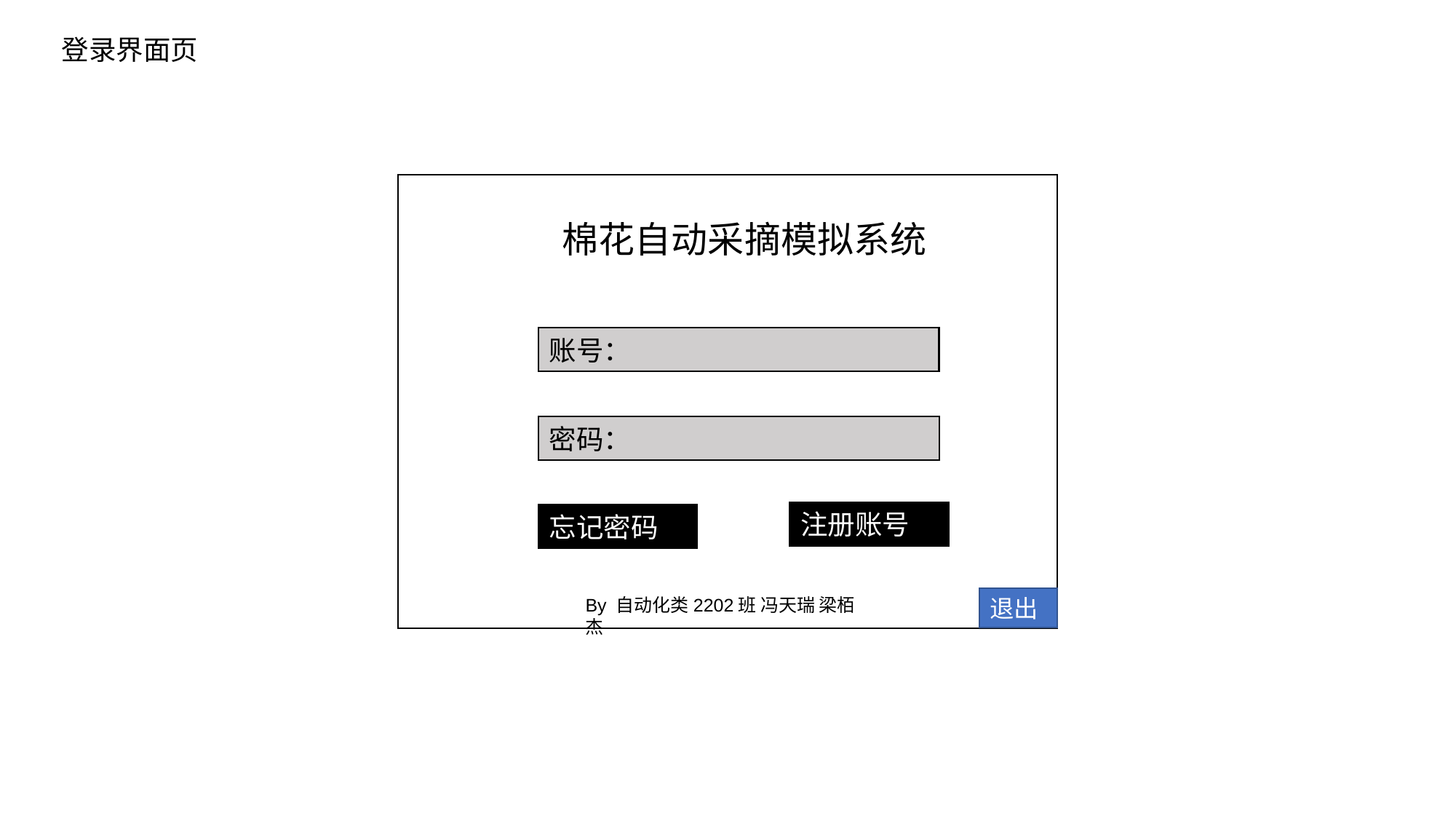

登录界面页

棉花自动采摘模拟系统
账号：
密码：
注册账号
忘记密码
By 自动化类2202班 冯天瑞 梁栢杰
退出